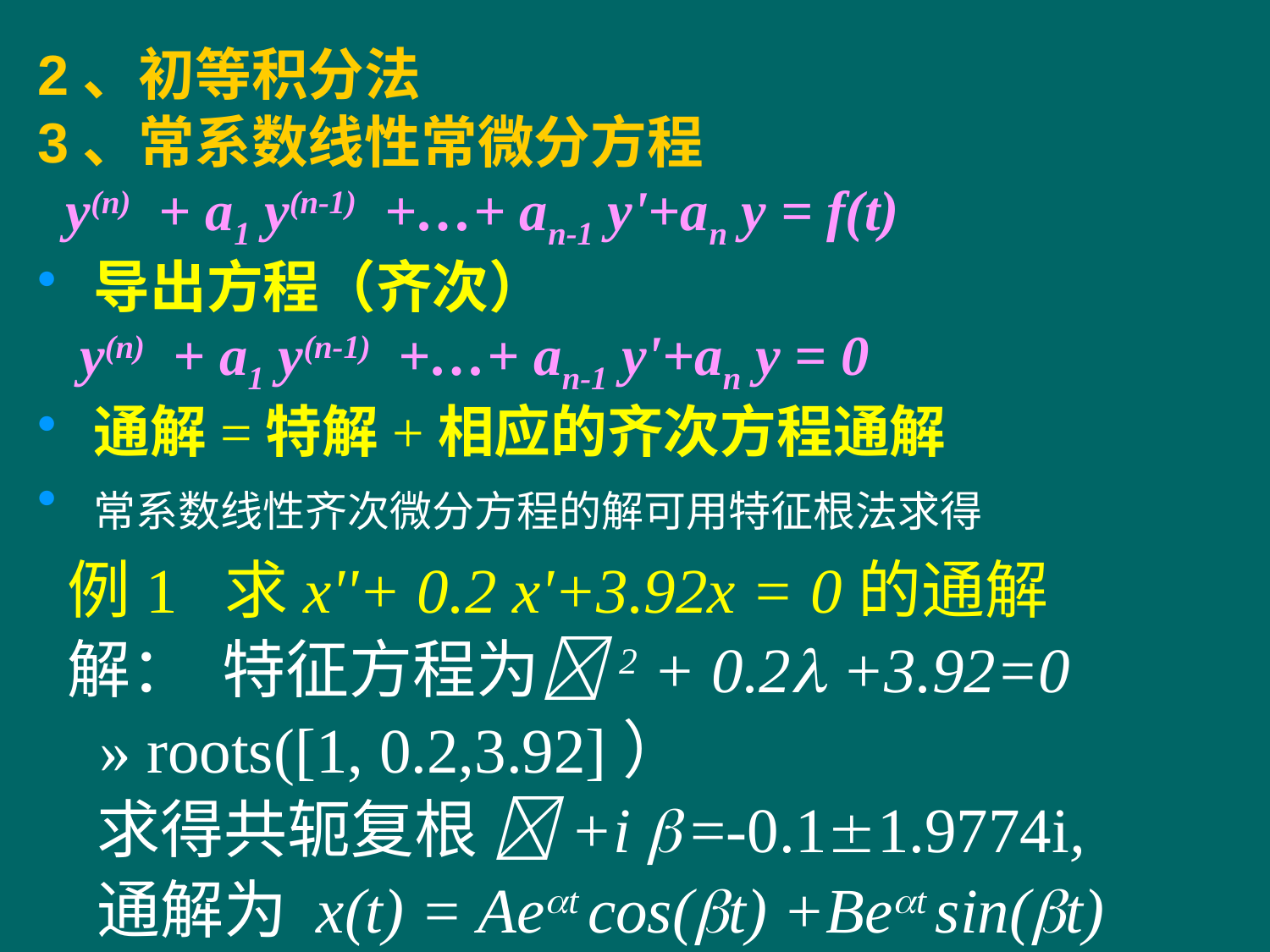

2、初等积分法
3、常系数线性常微分方程
  y(n)  + a1 y(n-1)  +…+ an-1 y'+an y = f(t)
 导出方程（齐次）
    y(n)  + a1 y(n-1)  +…+ an-1 y'+an y = 0
 通解=特解+相应的齐次方程通解
 常系数线性齐次微分方程的解可用特征根法求得
例1  求x''+ 0.2 x'+3.92x = 0的通解
解：  特征方程为λ2 + 0.2λ +3.92=0
  » roots([1, 0.2,3.92]）
 求得共轭复根 α+i β =-0.1±1.9774i,
 通解为 x(t) = Aeαt cos(βt) +Beαt sin(βt)